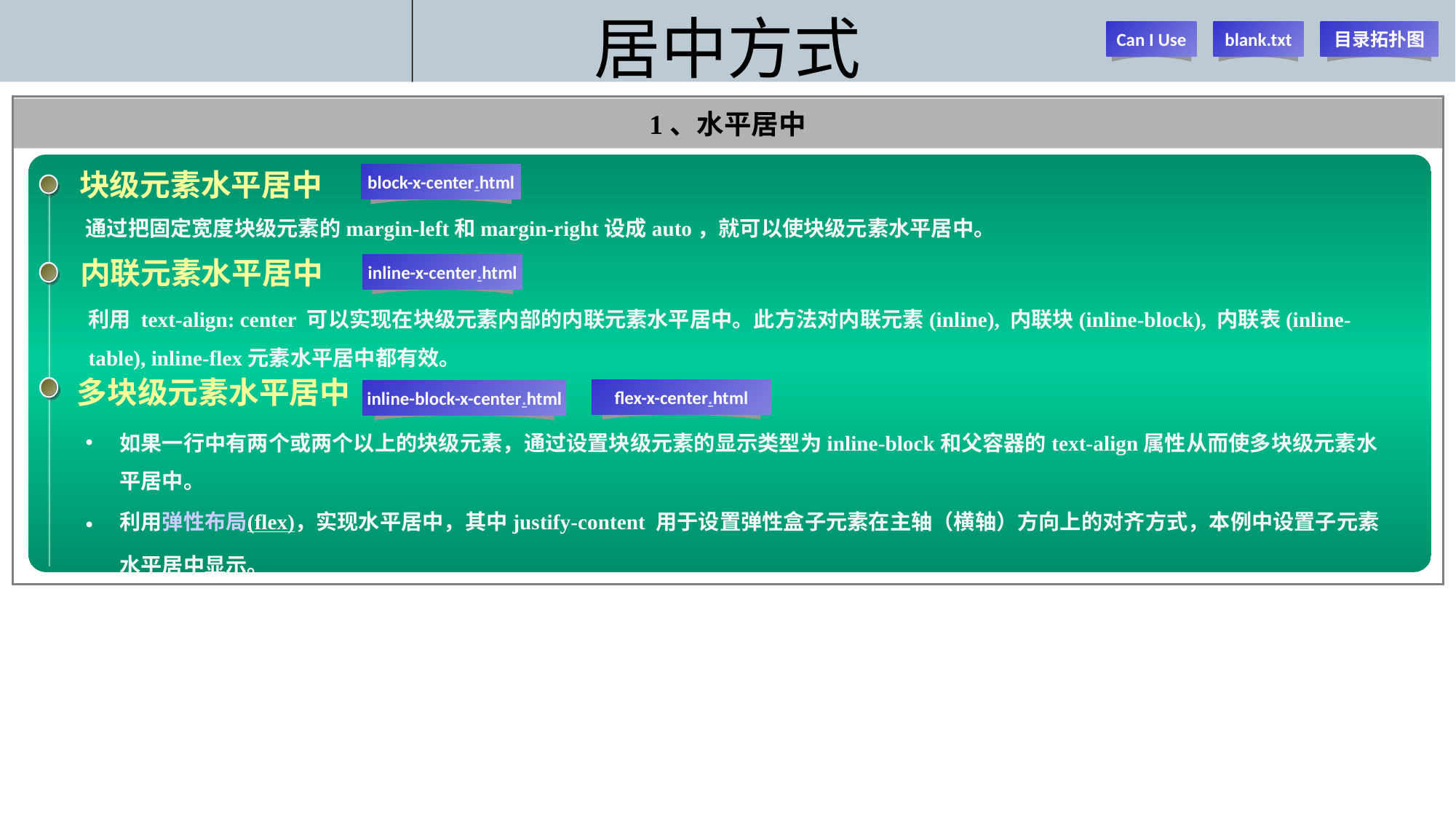

# 居中方式
Can I Use

blank.txt

目录拓扑图

1、水平居中

块级元素水平居中
block-x-center.html

通过把固定宽度块级元素的margin-left和margin-right设成auto，就可以使块级元素水平居中。
内联元素水平居中
inline-x-center.html

利用 text-align: center 可以实现在块级元素内部的内联元素水平居中。此方法对内联元素(inline), 内联块(inline-block), 内联表(inline-table), inline-flex元素水平居中都有效。
多块级元素水平居中

flex-x-center.html

inline-block-x-center.html

如果一行中有两个或两个以上的块级元素，通过设置块级元素的显示类型为inline-block和父容器的text-align属性从而使多块级元素水平居中。
利用弹性布局(flex)，实现水平居中，其中justify-content 用于设置弹性盒子元素在主轴（横轴）方向上的对齐方式，本例中设置子元素水平居中显示。